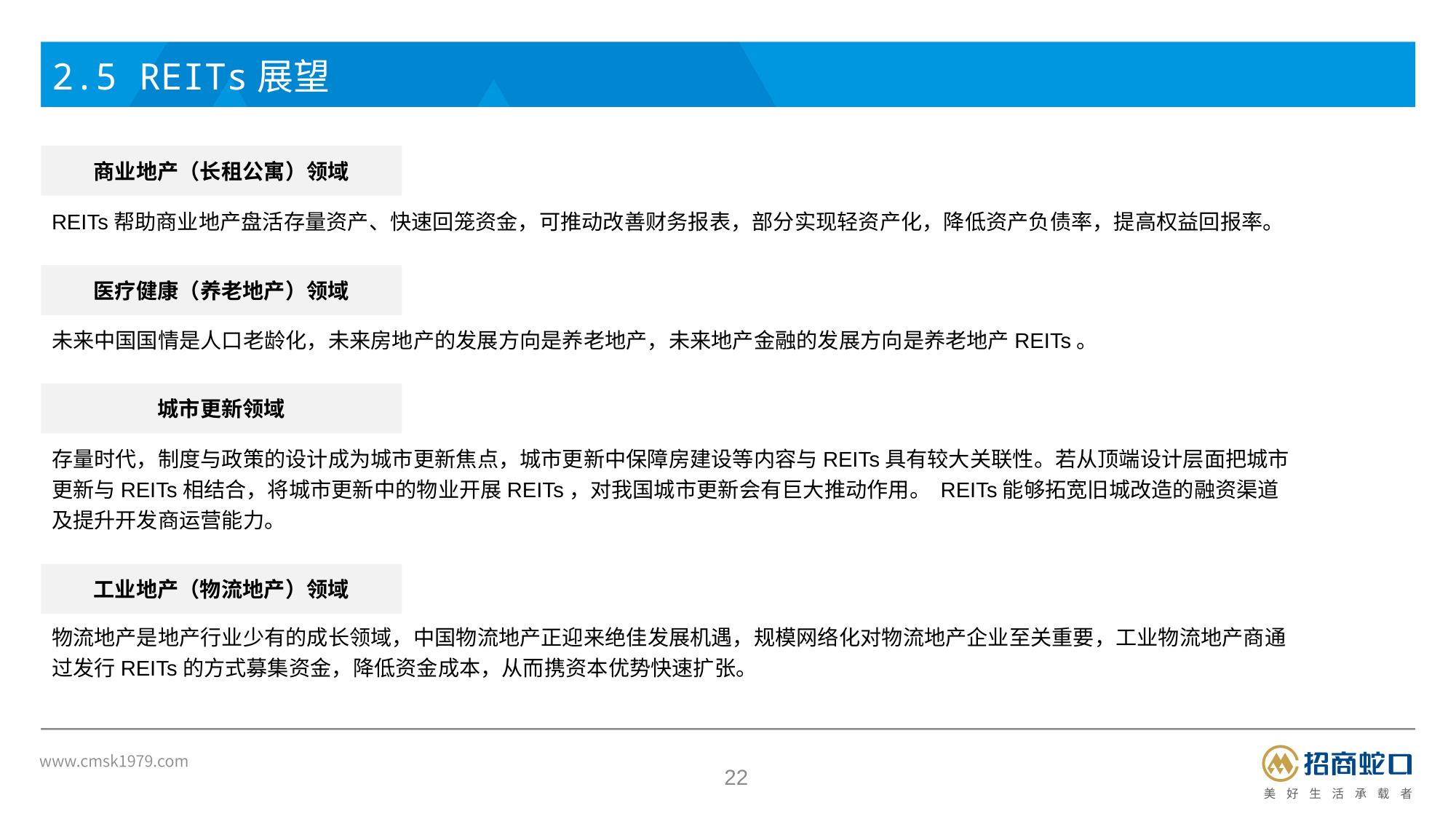

2.5 REITs展望
商业地产（长租公寓）领域
REITs帮助商业地产盘活存量资产、快速回笼资金，可推动改善财务报表，部分实现轻资产化，降低资产负债率，提高权益回报率。
医疗健康（养老地产）领域
未来中国国情是人口老龄化，未来房地产的发展方向是养老地产，未来地产金融的发展方向是养老地产REITs。
城市更新领域
存量时代，制度与政策的设计成为城市更新焦点，城市更新中保障房建设等内容与REITs具有较大关联性。若从顶端设计层面把城市更新与REITs相结合，将城市更新中的物业开展REITs，对我国城市更新会有巨大推动作用。 REITs能够拓宽旧城改造的融资渠道及提升开发商运营能力。
工业地产（物流地产）领域
物流地产是地产行业少有的成长领域，中国物流地产正迎来绝佳发展机遇，规模网络化对物流地产企业至关重要，工业物流地产商通过发行REITs的方式募集资金，降低资金成本，从而携资本优势快速扩张。